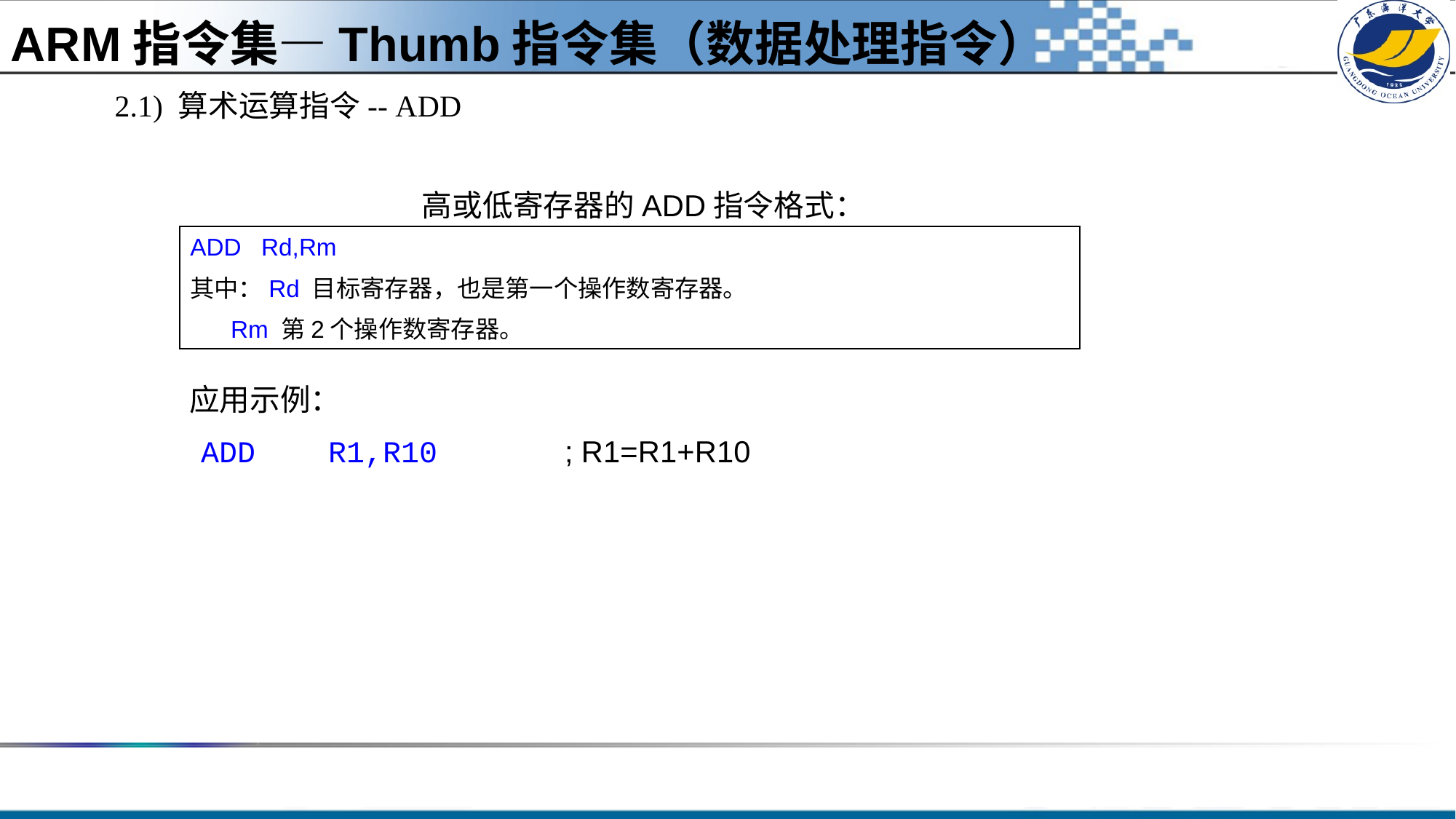

ARM指令集—Thumb指令集（数据处理指令）
2.1) 算术运算指令-- ADD
高或低寄存器的ADD指令格式：
ADD   Rd,Rm
其中：Rd 目标寄存器，也是第一个操作数寄存器。
      Rm 第2个操作数寄存器。
        应用示例：
    ADD    R1,R10		; R1=R1+R10
138